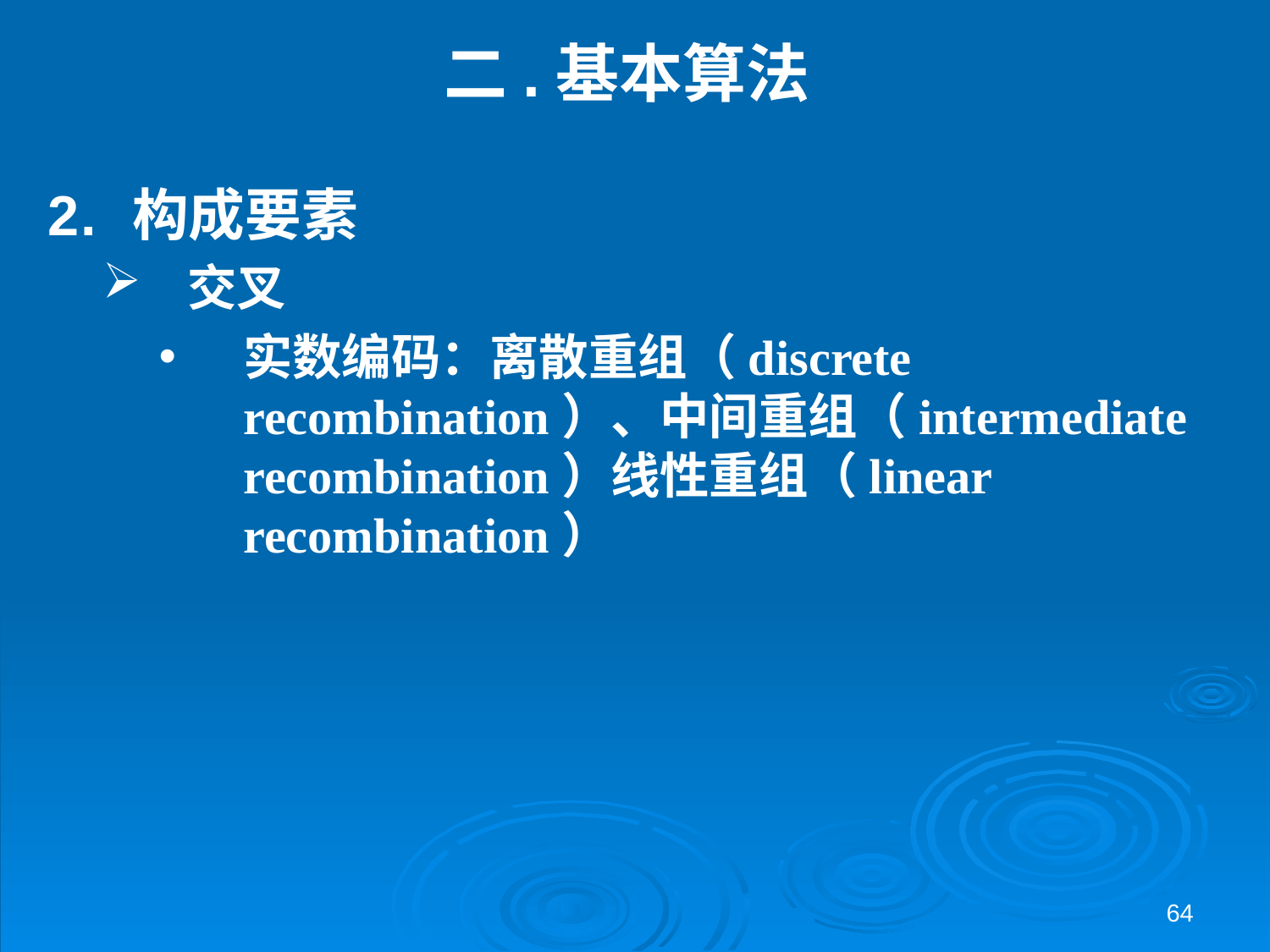

# 二.基本算法
构成要素
交叉
实数编码：离散重组（discrete recombination）、中间重组（intermediate recombination）线性重组（linear recombination）

64